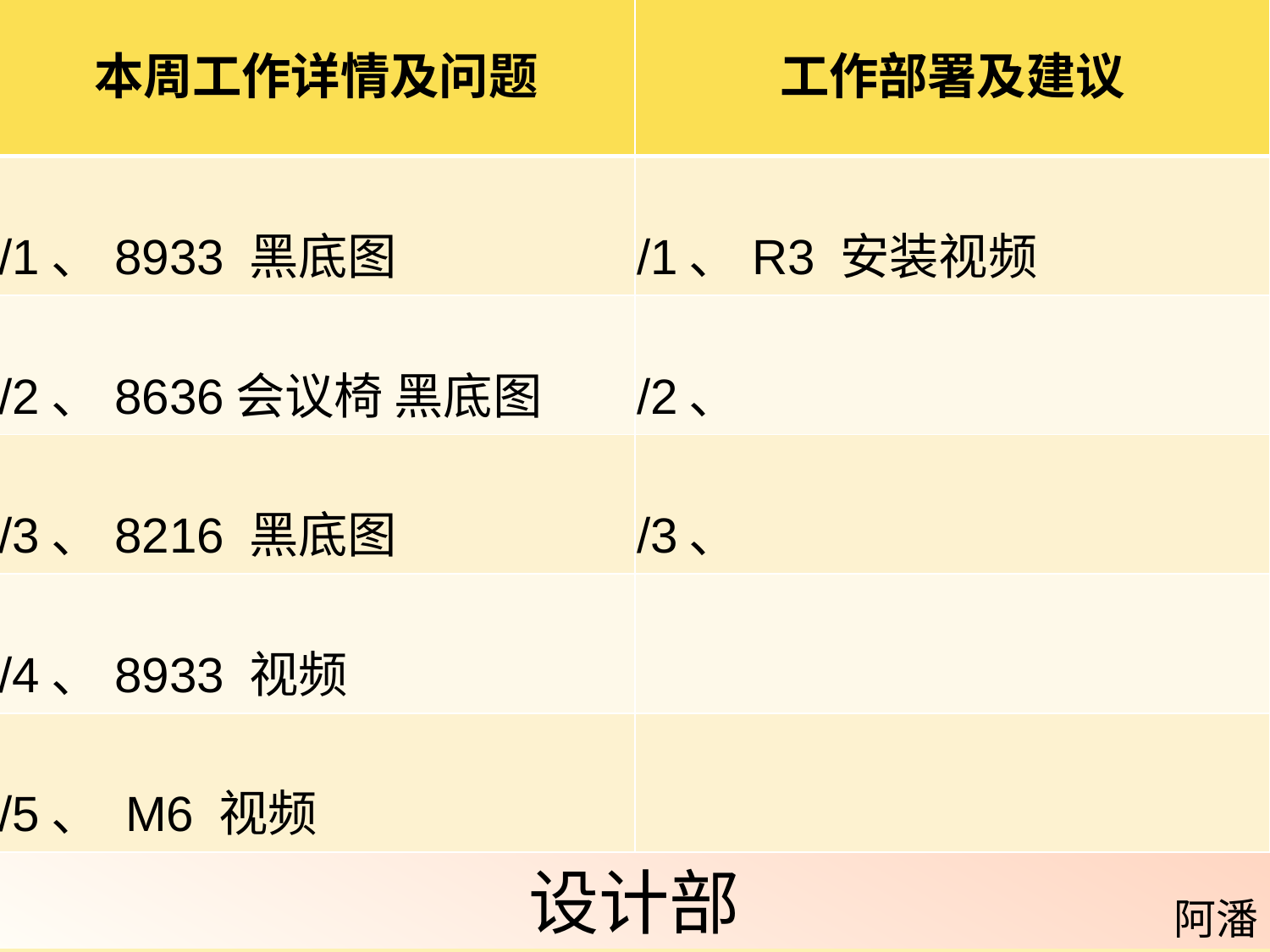

| 本周工作详情及问题 | 工作部署及建议 |
| --- | --- |
| /1、8933 黑底图 | /1、R3 安装视频 |
| /2、8636会议椅 黑底图 | /2、 |
| /3、8216 黑底图 | /3、 |
| /4、8933 视频 |  |
| /5、 M6 视频 |  |
设计部
阿潘